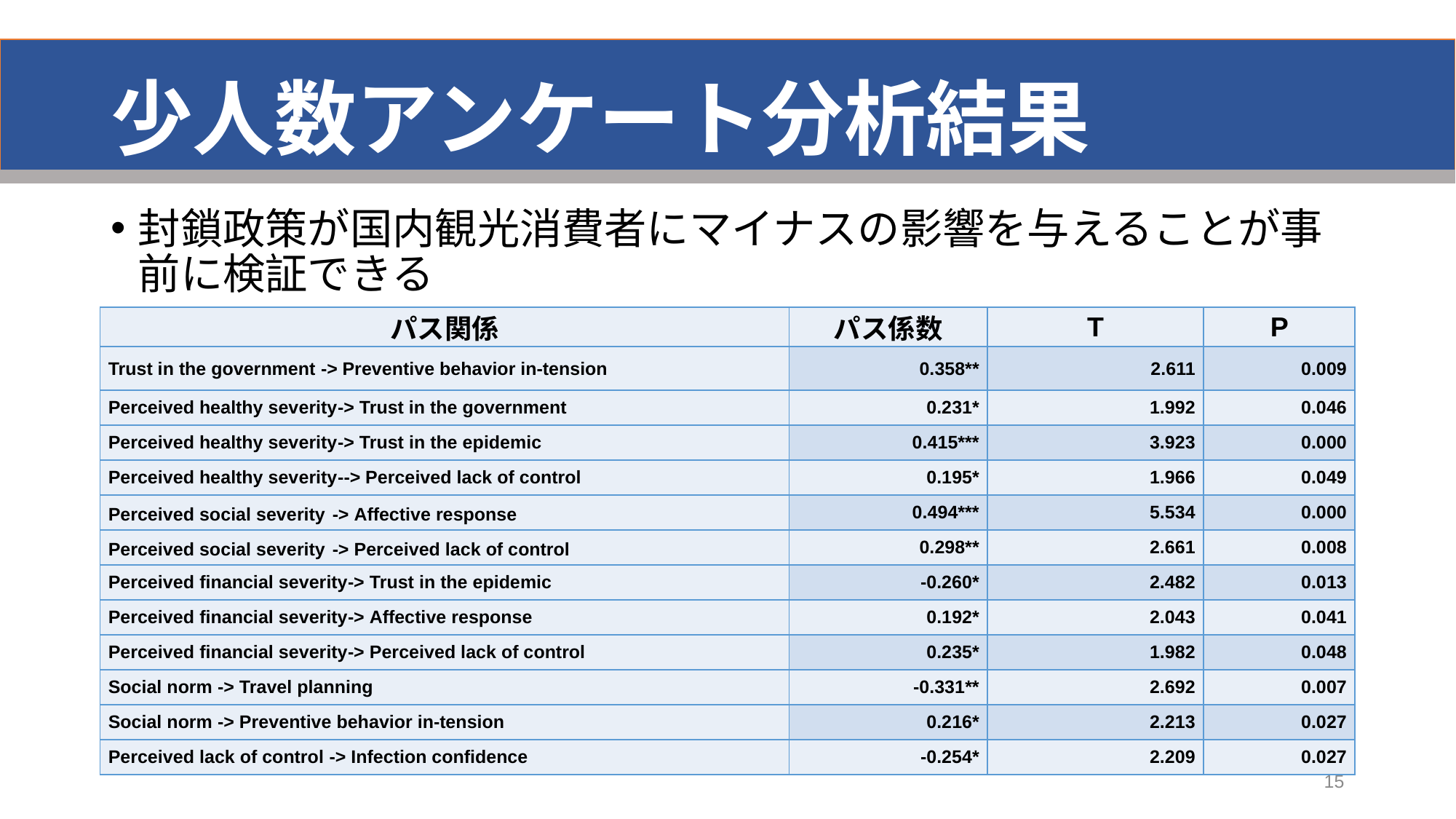

# 少人数アンケート分析結果
封鎖政策が国内観光消費者にマイナスの影響を与えることが事前に検証できる
| パス関係 | パス係数 | T | P |
| --- | --- | --- | --- |
| Trust in the government -> Preventive behavior in-tension | 0.358\*\* | 2.611 | 0.009 |
| Perceived healthy severity-> Trust in the government | 0.231\* | 1.992 | 0.046 |
| Perceived healthy severity-> Trust in the epidemic | 0.415\*\*\* | 3.923 | 0.000 |
| Perceived healthy severity--> Perceived lack of control | 0.195\* | 1.966 | 0.049 |
| Perceived social severity -> Affective response | 0.494\*\*\* | 5.534 | 0.000 |
| Perceived social severity -> Perceived lack of control | 0.298\*\* | 2.661 | 0.008 |
| Perceived financial severity-> Trust in the epidemic | -0.260\* | 2.482 | 0.013 |
| Perceived financial severity-> Affective response | 0.192\* | 2.043 | 0.041 |
| Perceived financial severity-> Perceived lack of control | 0.235\* | 1.982 | 0.048 |
| Social norm -> Travel planning | -0.331\*\* | 2.692 | 0.007 |
| Social norm -> Preventive behavior in-tension | 0.216\* | 2.213 | 0.027 |
| Perceived lack of control -> Infection confidence | -0.254\* | 2.209 | 0.027 |
15